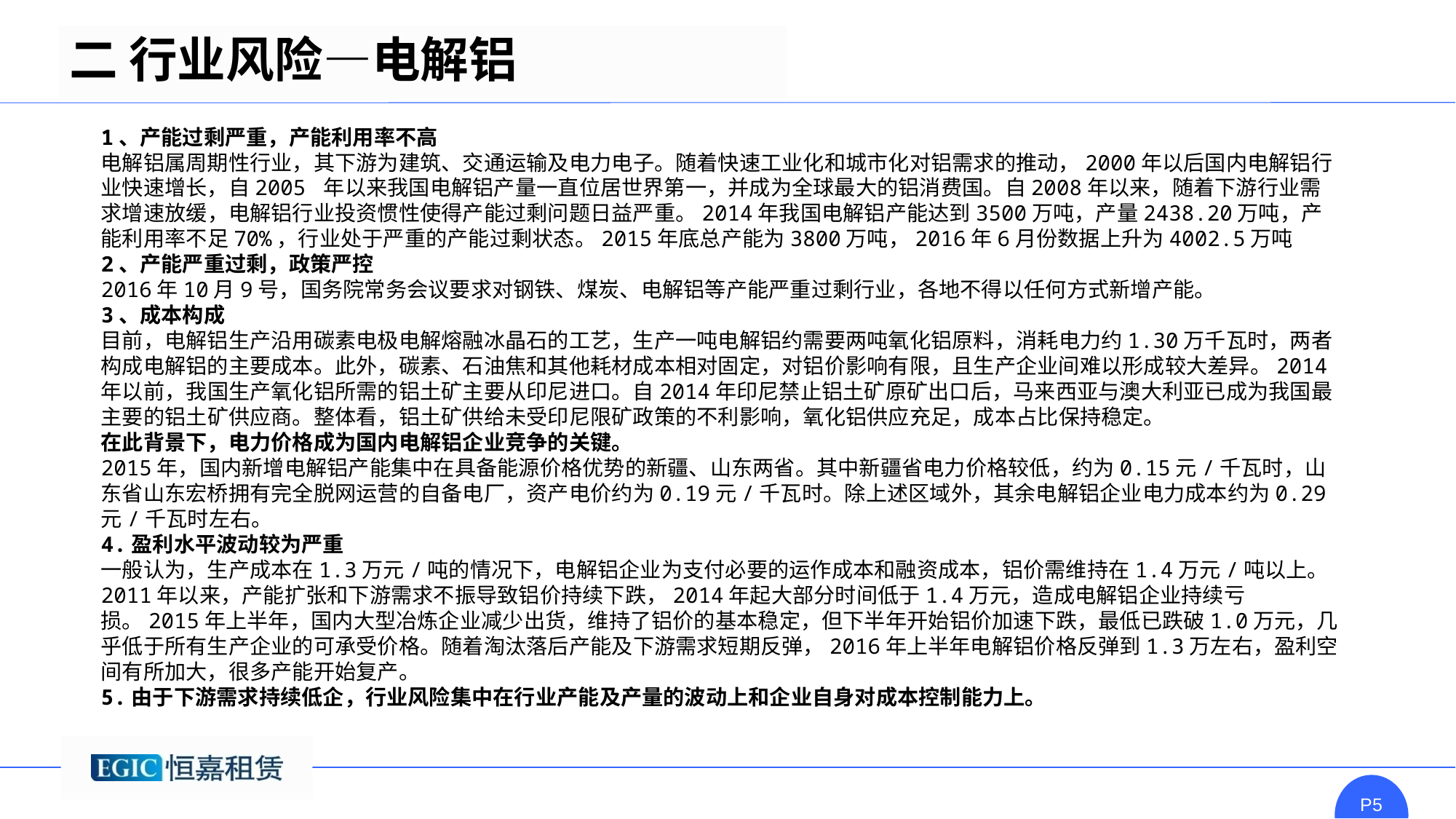

二 行业风险—电解铝
1、产能过剩严重，产能利用率不高
电解铝属周期性行业，其下游为建筑、交通运输及电力电子。随着快速工业化和城市化对铝需求的推动，2000年以后国内电解铝行业快速增长，自2005 年以来我国电解铝产量一直位居世界第一，并成为全球最大的铝消费国。自2008年以来，随着下游行业需求增速放缓，电解铝行业投资惯性使得产能过剩问题日益严重。2014年我国电解铝产能达到3500万吨，产量2438.20万吨，产能利用率不足70%，行业处于严重的产能过剩状态。2015年底总产能为3800万吨，2016年6月份数据上升为4002.5万吨
2、产能严重过剩，政策严控
2016年10月9号，国务院常务会议要求对钢铁、煤炭、电解铝等产能严重过剩行业，各地不得以任何方式新增产能。
3、成本构成
目前，电解铝生产沿用碳素电极电解熔融冰晶石的工艺，生产一吨电解铝约需要两吨氧化铝原料，消耗电力约1.30万千瓦时，两者构成电解铝的主要成本。此外，碳素、石油焦和其他耗材成本相对固定，对铝价影响有限，且生产企业间难以形成较大差异。2014年以前，我国生产氧化铝所需的铝土矿主要从印尼进口。自2014年印尼禁止铝土矿原矿出口后，马来西亚与澳大利亚已成为我国最主要的铝土矿供应商。整体看，铝土矿供给未受印尼限矿政策的不利影响，氧化铝供应充足，成本占比保持稳定。
在此背景下，电力价格成为国内电解铝企业竞争的关键。
2015年，国内新增电解铝产能集中在具备能源价格优势的新疆、山东两省。其中新疆省电力价格较低，约为0.15元/千瓦时，山东省山东宏桥拥有完全脱网运营的自备电厂，资产电价约为0.19元/千瓦时。除上述区域外，其余电解铝企业电力成本约为0.29元/千瓦时左右。
4.盈利水平波动较为严重
一般认为，生产成本在1.3万元/吨的情况下，电解铝企业为支付必要的运作成本和融资成本，铝价需维持在1.4万元/吨以上。2011年以来，产能扩张和下游需求不振导致铝价持续下跌，2014年起大部分时间低于1.4万元，造成电解铝企业持续亏损。2015年上半年，国内大型冶炼企业减少出货，维持了铝价的基本稳定，但下半年开始铝价加速下跌，最低已跌破1.0万元，几乎低于所有生产企业的可承受价格。随着淘汰落后产能及下游需求短期反弹，2016年上半年电解铝价格反弹到1.3万左右，盈利空间有所加大，很多产能开始复产。
5.由于下游需求持续低企，行业风险集中在行业产能及产量的波动上和企业自身对成本控制能力上。